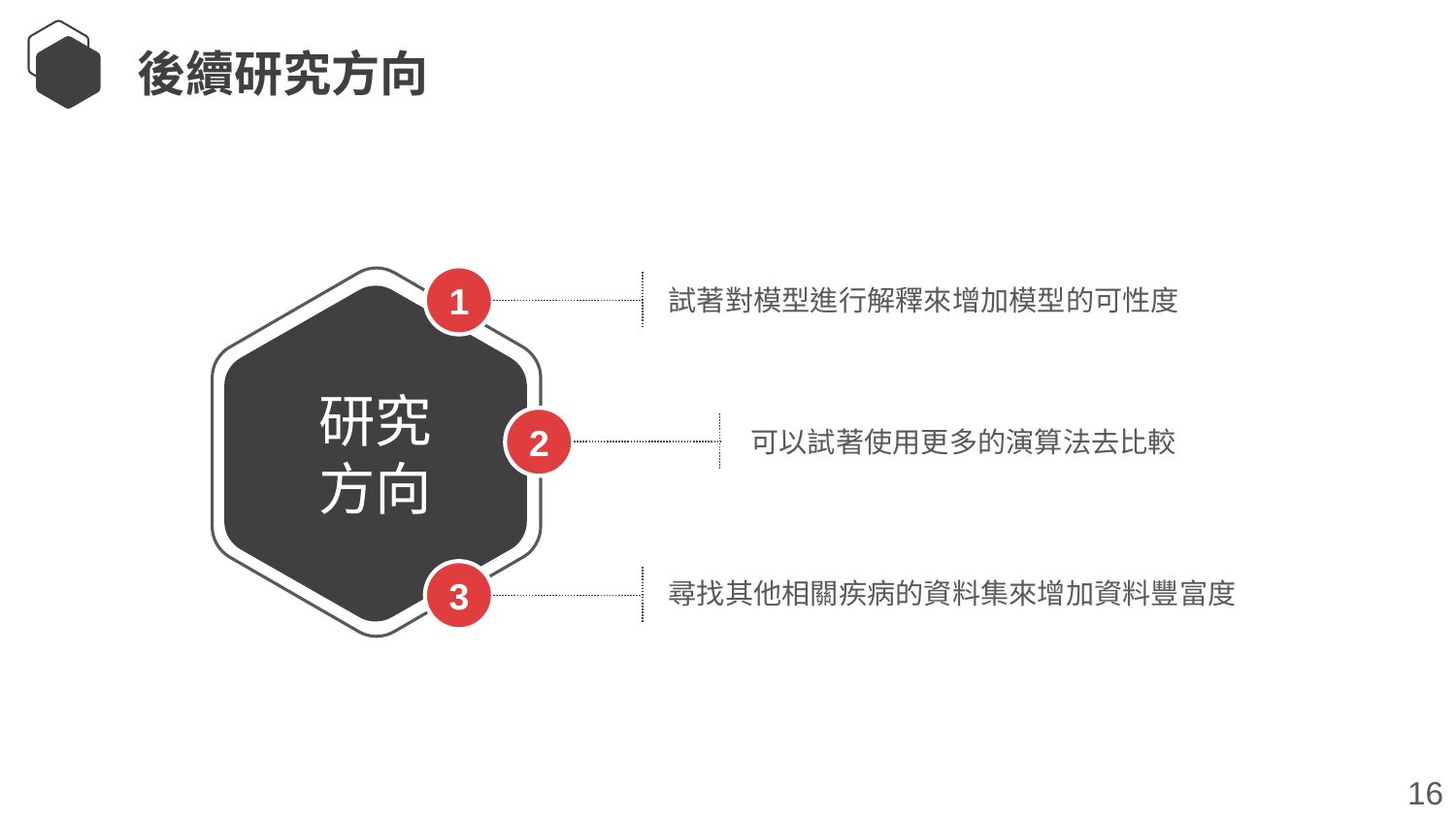

後續研究方向
1
試著對模型進行解釋來增加模型的可性度

研究
方向
2
可以試著使用更多的演算法去比較
3
尋找其他相關疾病的資料集來增加資料豐富度
16